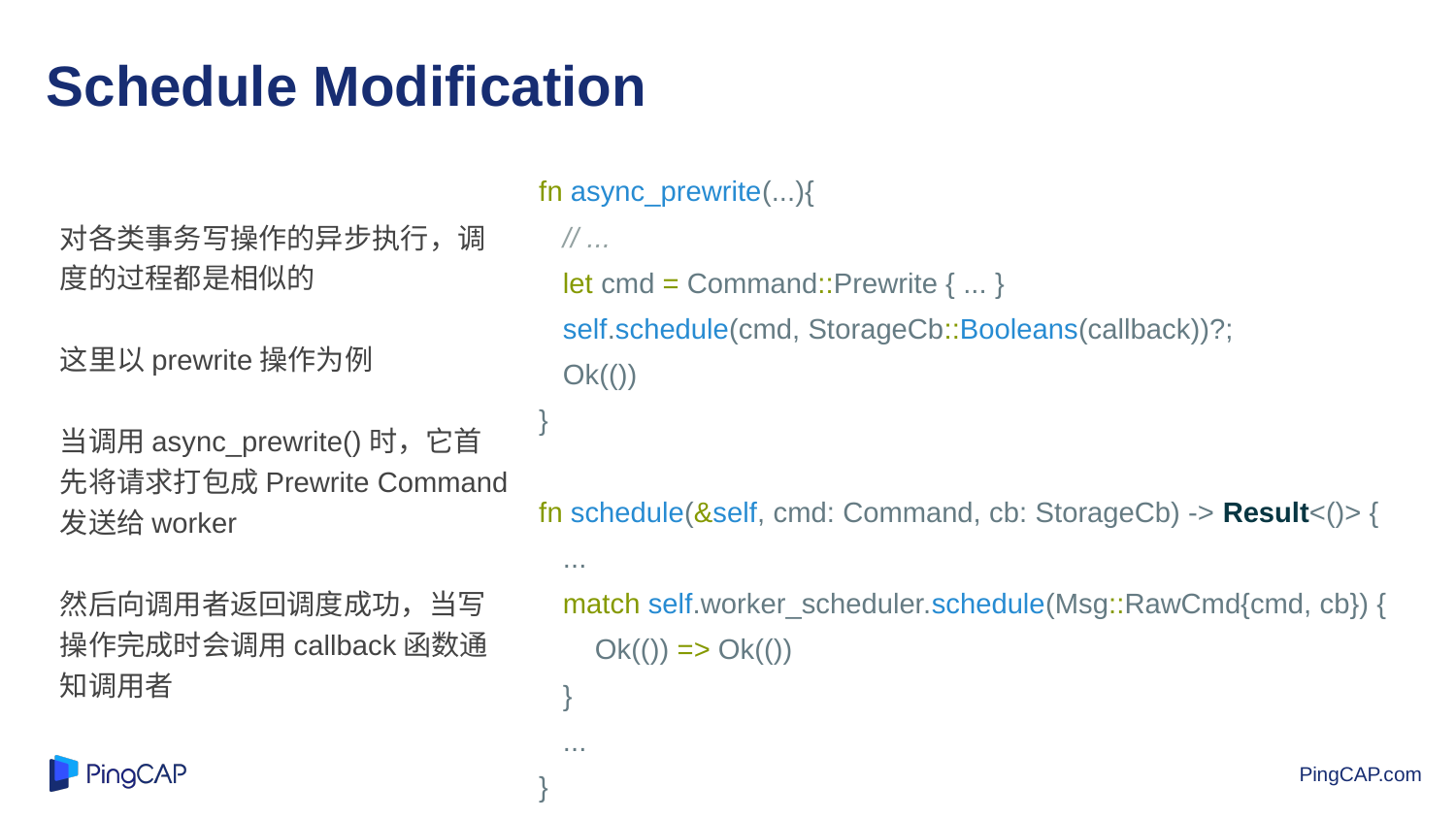

Schedule Modification
fn async_prewrite(...){
   // ...
   let cmd = Command::Prewrite { ... }
   self.schedule(cmd, StorageCb::Booleans(callback))?;
   Ok(())
}

fn schedule(&self, cmd: Command, cb: StorageCb) -> Result<()> {
   ...
   match self.worker_scheduler.schedule(Msg::RawCmd{cmd, cb}) {
       Ok(()) => Ok(())
   }
   ...
}
对各类事务写操作的异步执行，调度的过程都是相似的

这里以prewrite操作为例

当调用async_prewrite()时，它首先将请求打包成Prewrite Command发送给worker

然后向调用者返回调度成功，当写操作完成时会调用callback函数通知调用者